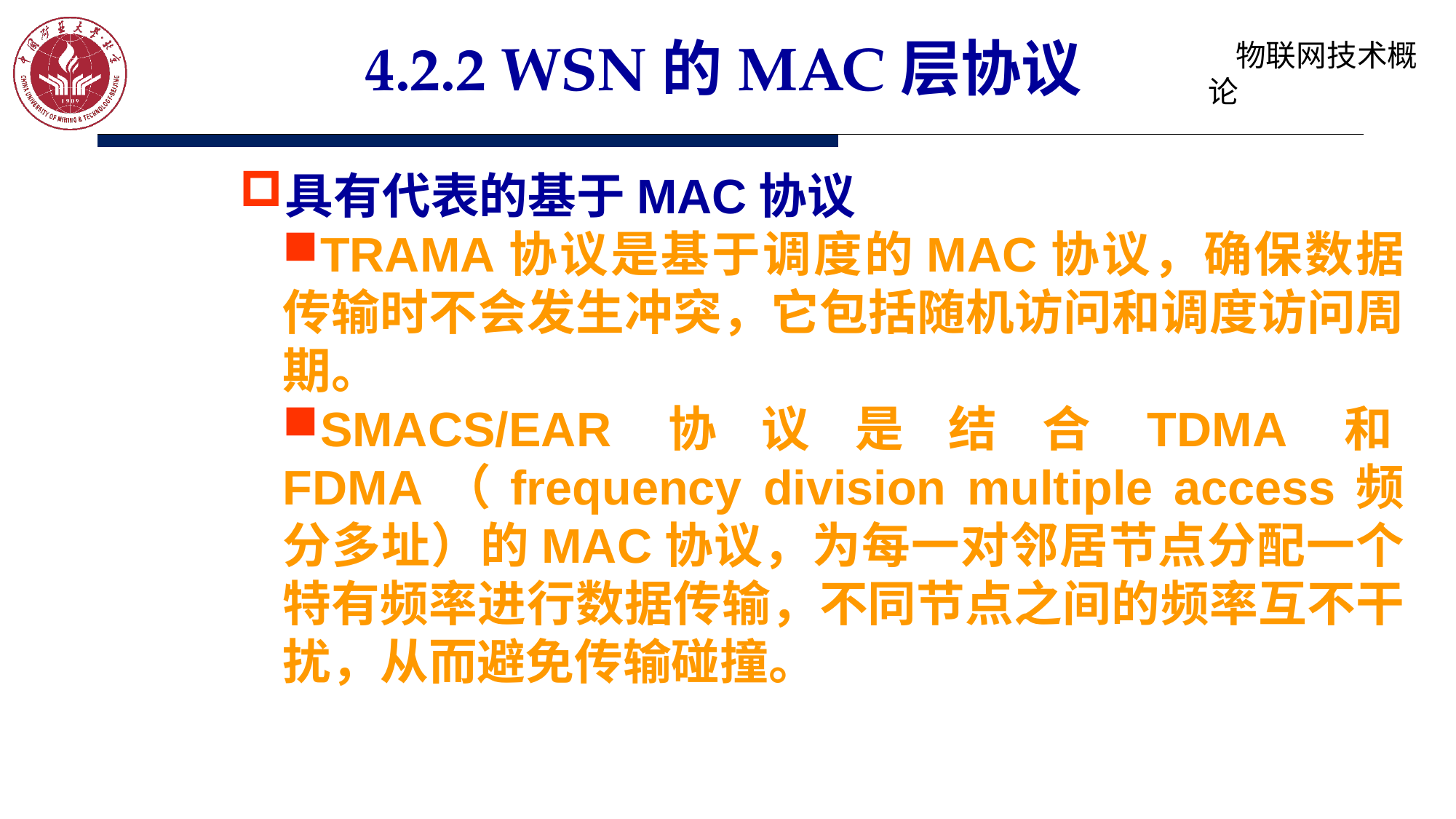

# 4.2.2 WSN的MAC层协议
具有代表的基于MAC协议
TRAMA协议是基于调度的MAC协议，确保数据传输时不会发生冲突，它包括随机访问和调度访问周期。
SMACS/EAR协议是结合TDMA和FDMA（frequency division multiple access频分多址）的MAC协议，为每一对邻居节点分配一个特有频率进行数据传输，不同节点之间的频率互不干扰，从而避免传输碰撞。